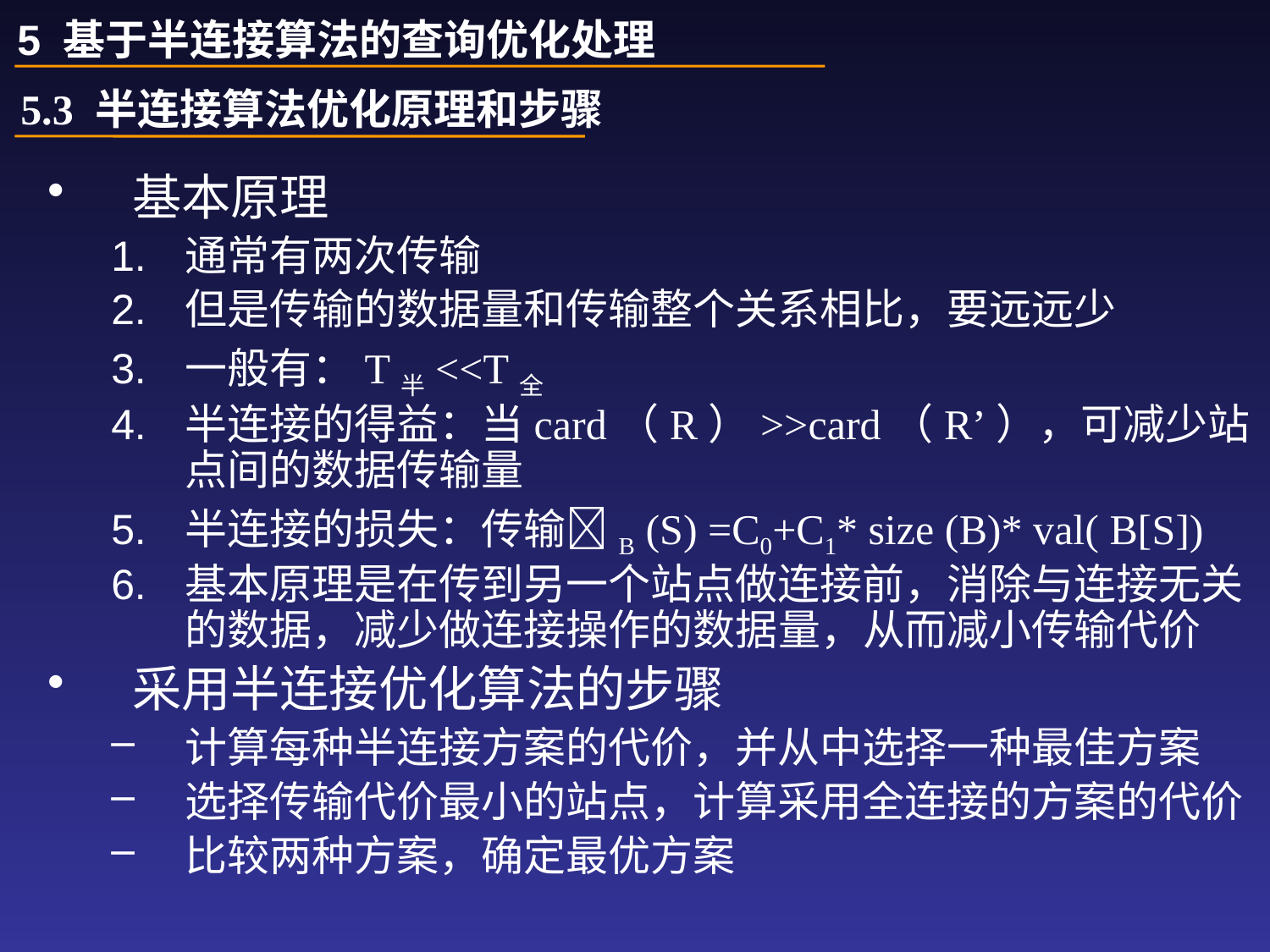

5 基于半连接算法的查询优化处理

5.3 半连接算法优化原理和步骤

基本原理
通常有两次传输
但是传输的数据量和传输整个关系相比，要远远少
一般有：T半<<T全
半连接的得益：当card（R）>>card（R’），可减少站点间的数据传输量
半连接的损失：传输πB (S) =C0+C1* size (B)* val( B[S])
基本原理是在传到另一个站点做连接前，消除与连接无关的数据，减少做连接操作的数据量，从而减小传输代价
采用半连接优化算法的步骤
计算每种半连接方案的代价，并从中选择一种最佳方案
选择传输代价最小的站点，计算采用全连接的方案的代价
比较两种方案，确定最优方案